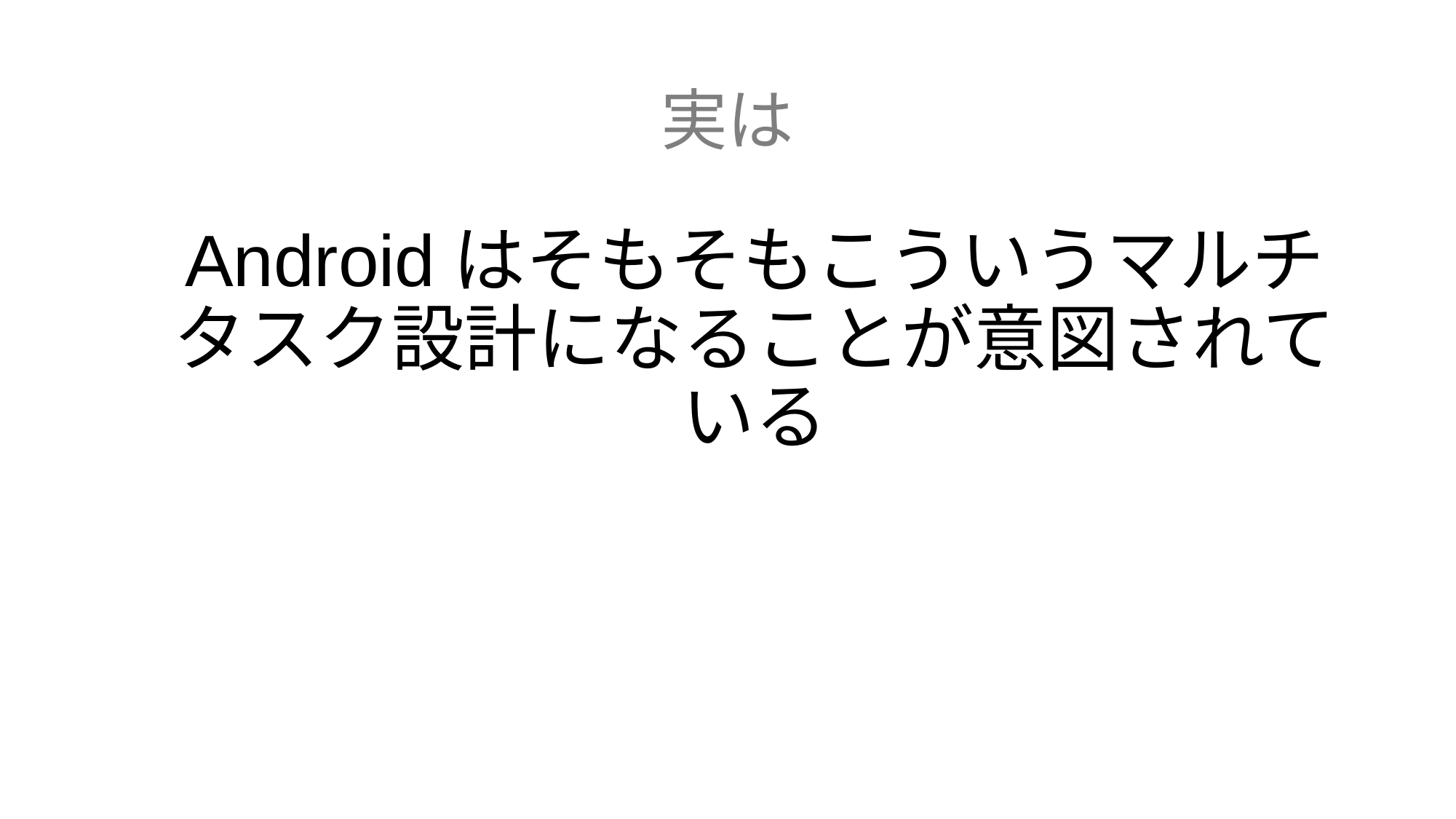

# 実は
Androidはそもそもこういうマルチタスク設計になることが意図されている